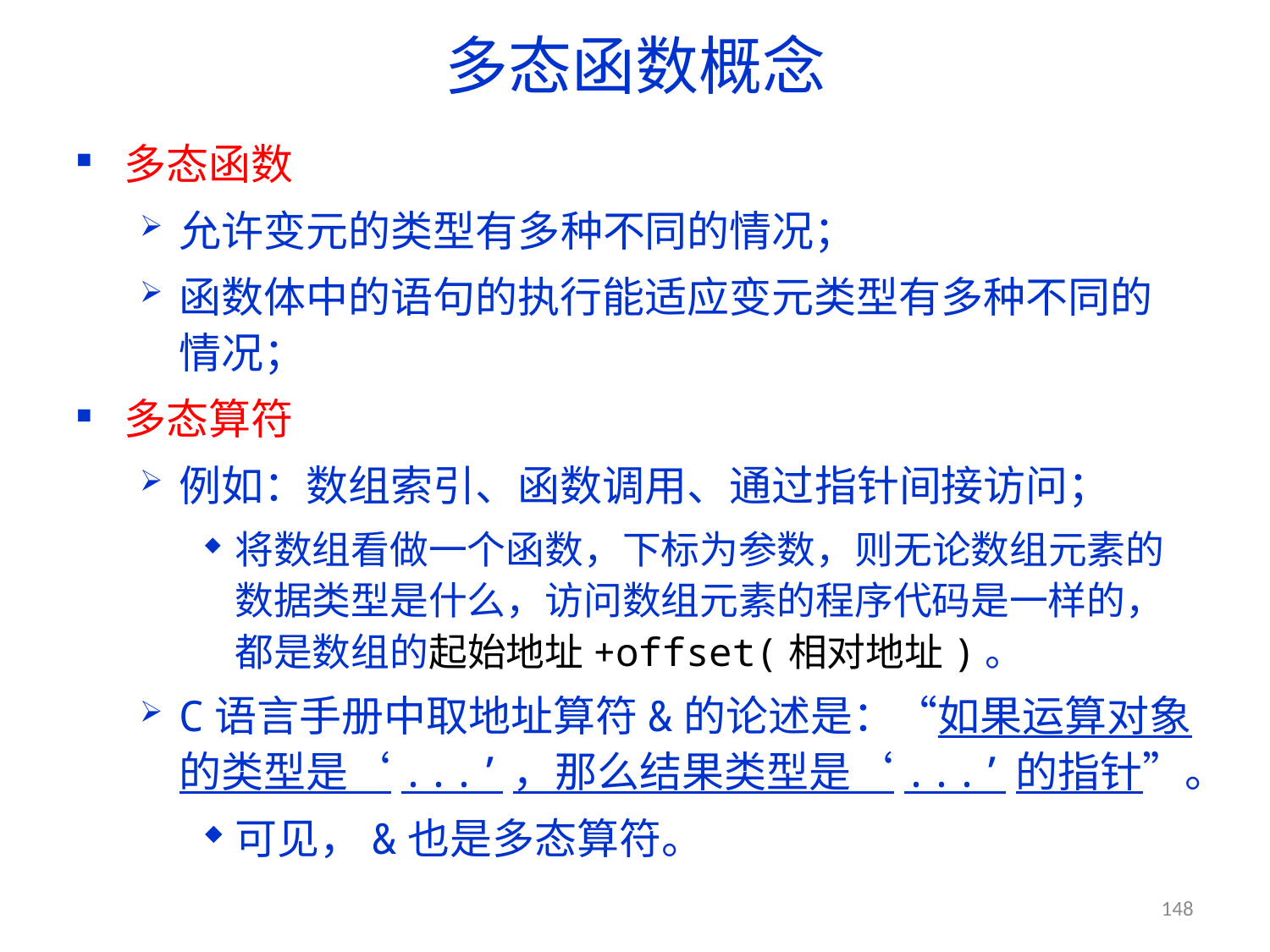

# 多态函数概念
多态函数
允许变元的类型有多种不同的情况；
函数体中的语句的执行能适应变元类型有多种不同的情况；
多态算符
例如：数组索引、函数调用、通过指针间接访问；
将数组看做一个函数，下标为参数，则无论数组元素的数据类型是什么，访问数组元素的程序代码是一样的，都是数组的起始地址+offset(相对地址)。
C语言手册中取地址算符&的论述是：“如果运算对象的类型是‘...’，那么结果类型是‘...’的指针”。
可见，&也是多态算符。
148